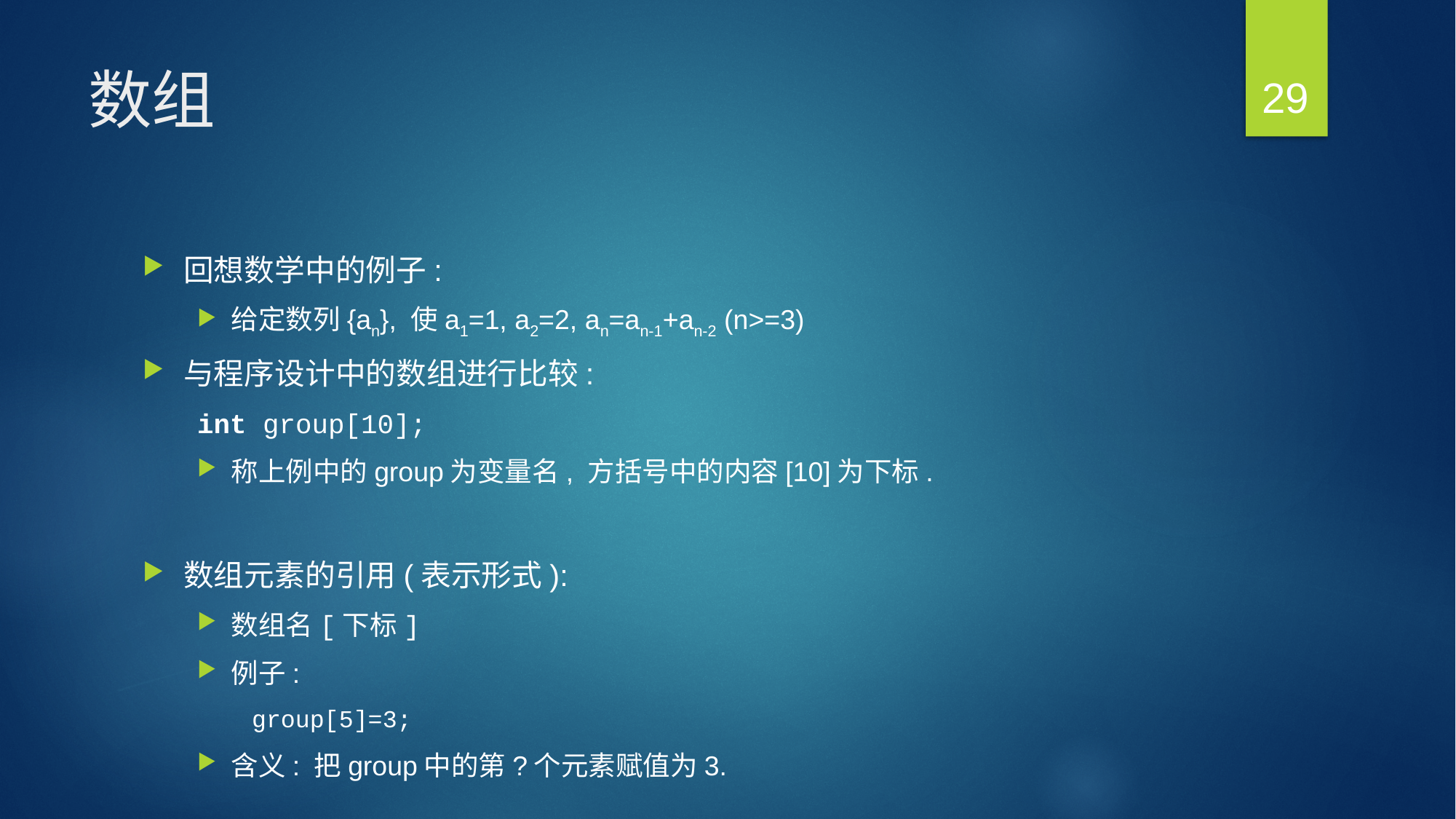

29
# 数组
回想数学中的例子:
给定数列{an}, 使a1=1, a2=2, an=an-1+an-2 (n>=3)
与程序设计中的数组进行比较:
int group[10];
称上例中的group为变量名, 方括号中的内容[10]为下标.

数组元素的引用(表示形式):
数组名[下标]
例子:
group[5]=3;
含义: 把group中的第?个元素赋值为3.